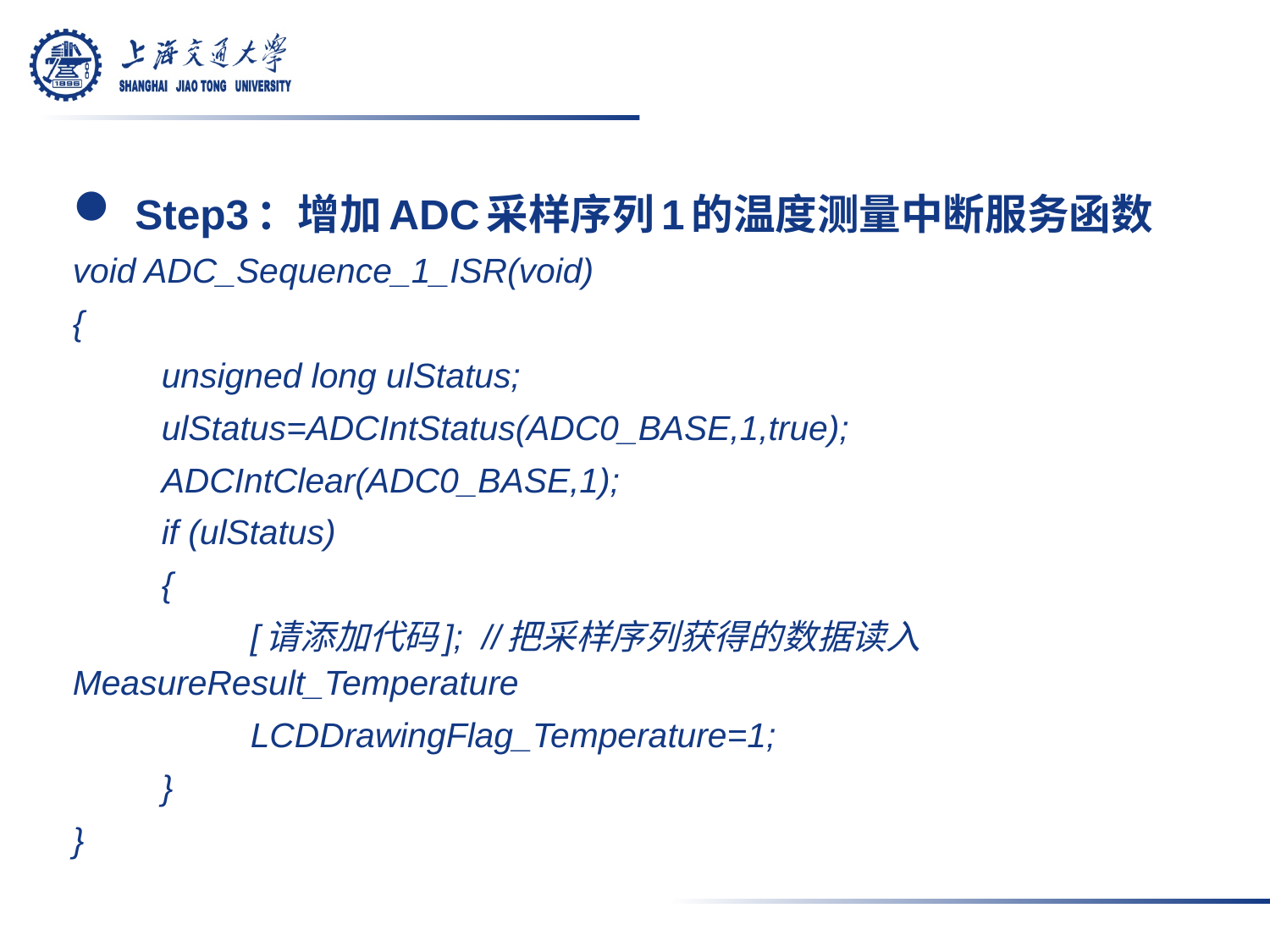

#
Step3：增加ADC采样序列1的温度测量中断服务函数
void ADC_Sequence_1_ISR(void)
{
	unsigned long ulStatus;
	ulStatus=ADCIntStatus(ADC0_BASE,1,true);
	ADCIntClear(ADC0_BASE,1);
	if (ulStatus)
	{
		[请添加代码];  //把采样序列获得的数据读入MeasureResult_Temperature
		LCDDrawingFlag_Temperature=1;
	}
}